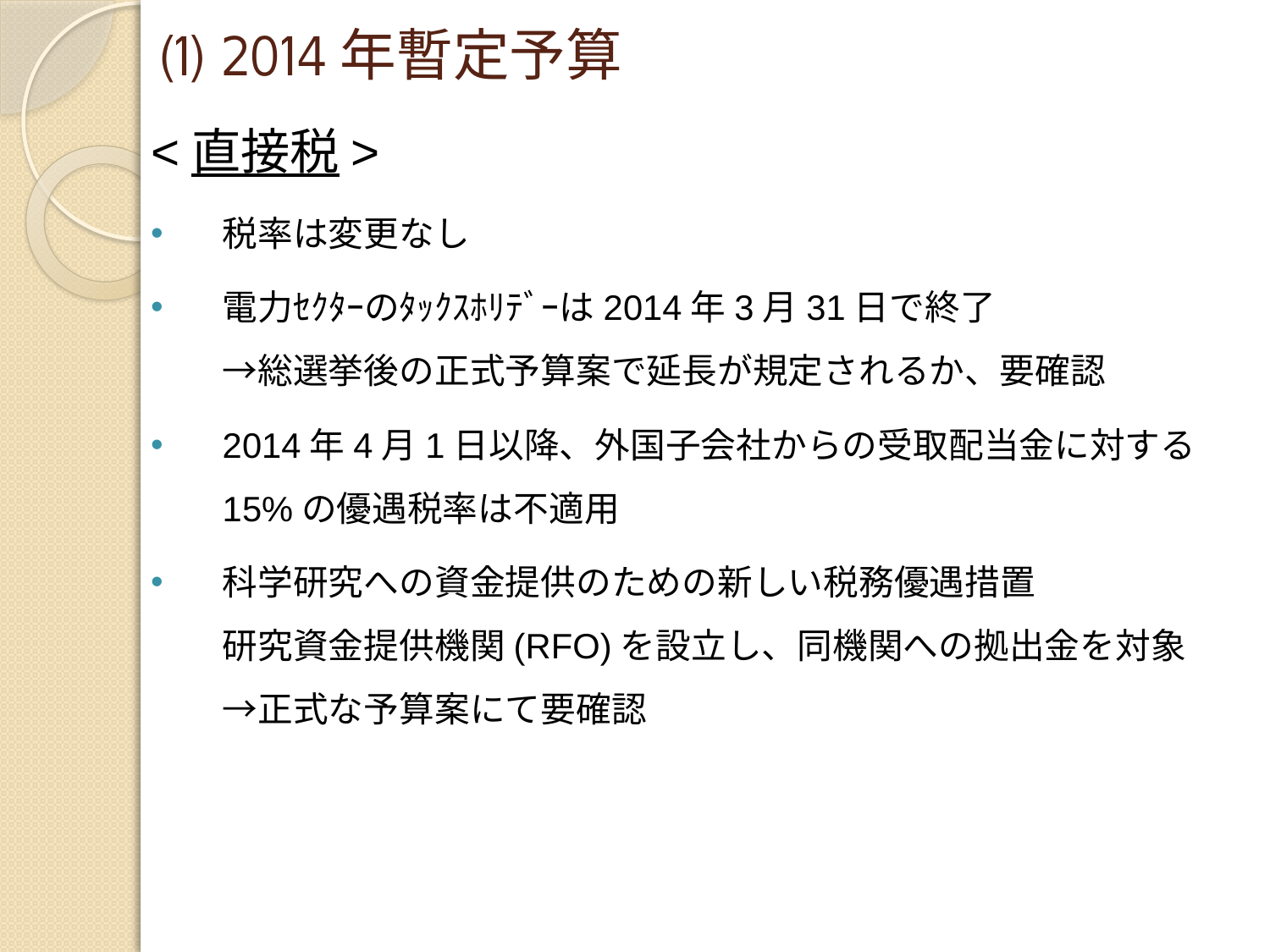

# (1) 2014年暫定予算
<直接税>
税率は変更なし
電力ｾｸﾀｰのﾀｯｸｽﾎﾘﾃﾞｰは2014年3月31日で終了
→総選挙後の正式予算案で延長が規定されるか、要確認
2014年4月1日以降、外国子会社からの受取配当金に対する15%の優遇税率は不適用
科学研究への資金提供のための新しい税務優遇措置
研究資金提供機関(RFO)を設立し、同機関への拠出金を対象
→正式な予算案にて要確認